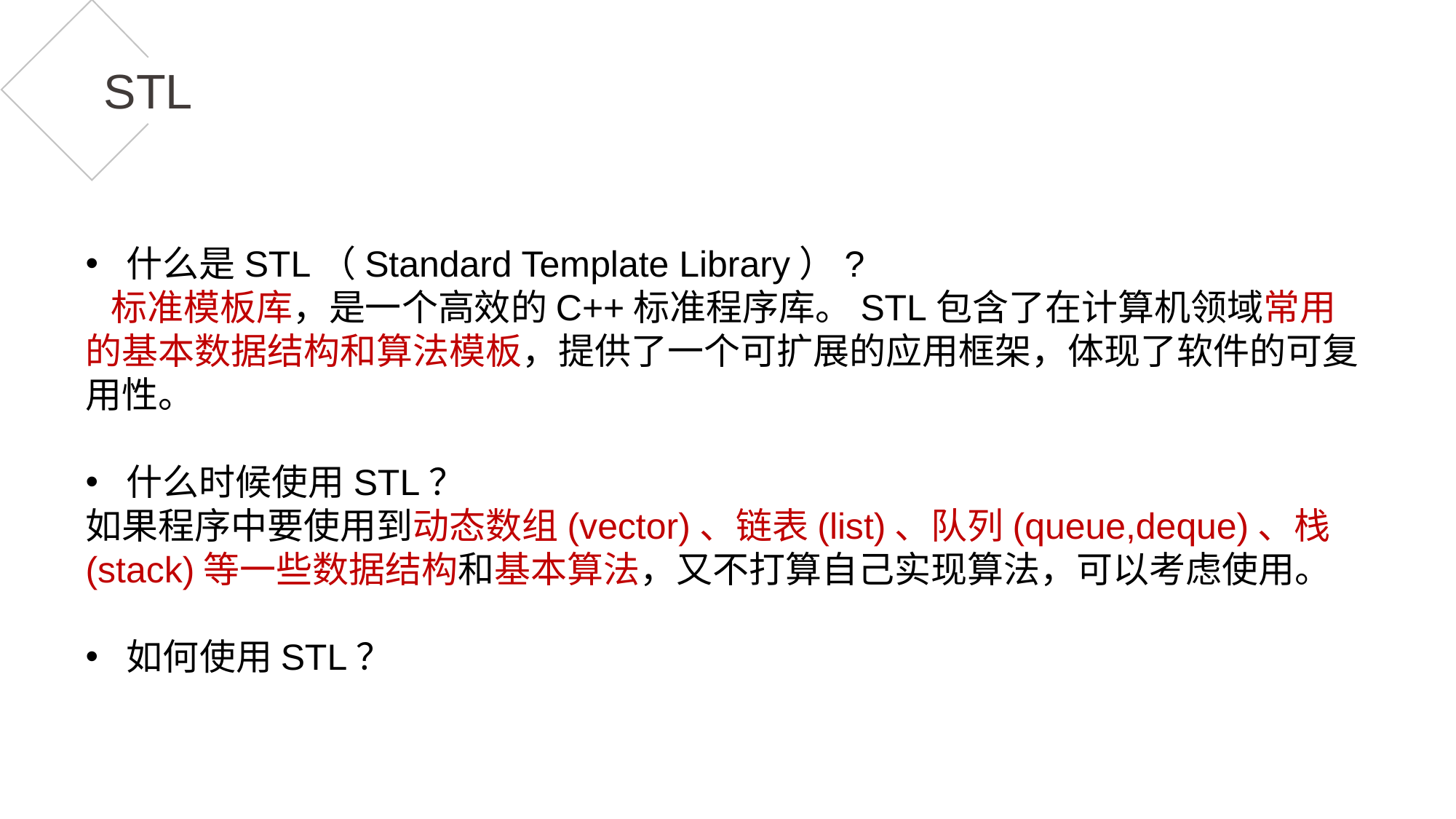

STL
什么是STL（Standard Template Library）?
  标准模板库，是一个高效的C++标准程序库。STL包含了在计算机领域常用的基本数据结构和算法模板，提供了一个可扩展的应用框架，体现了软件的可复用性。

什么时候使用STL？
如果程序中要使用到动态数组(vector)、链表(list)、队列(queue,deque)、栈(stack)等一些数据结构和基本算法，又不打算自己实现算法，可以考虑使用。

如何使用STL？